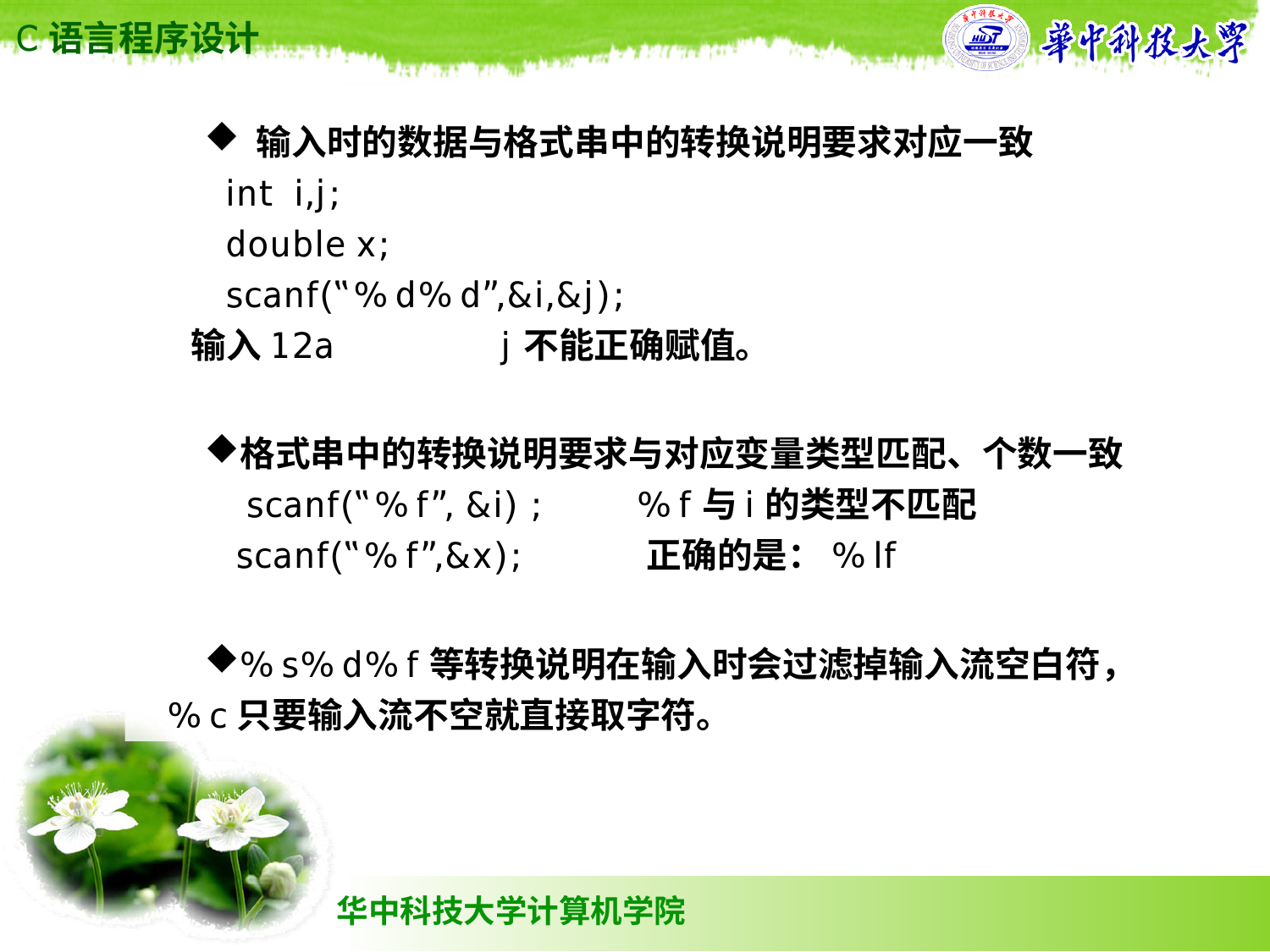

输入时的数据与格式串中的转换说明要求对应一致
     int  i,j;
     double x;
     scanf(“%d%d”,&i,&j);
 输入12a                j不能正确赋值。

格式串中的转换说明要求与对应变量类型匹配、个数一致
       scanf(“%f”, &i) ;         %f与i的类型不匹配
      scanf(“%f”,&x);           正确的是：%lf

%s%d%f等转换说明在输入时会过滤掉输入流空白符，%c只要输入流不空就直接取字符。